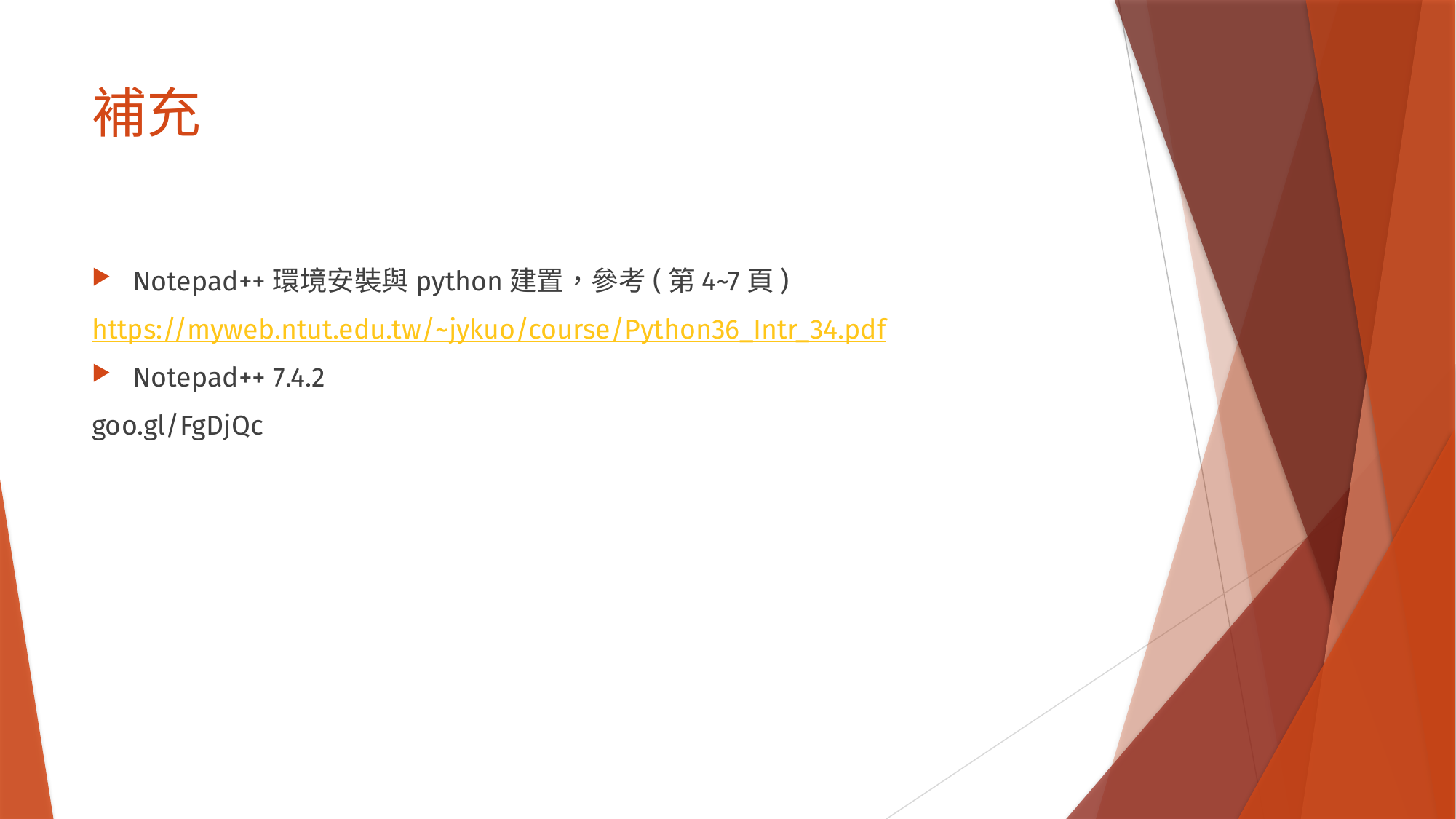

# 補充
Notepad++環境安裝與python建置，參考(第4~7頁)
https://myweb.ntut.edu.tw/~jykuo/course/Python36_Intr_34.pdf
Notepad++ 7.4.2
goo.gl/FgDjQc